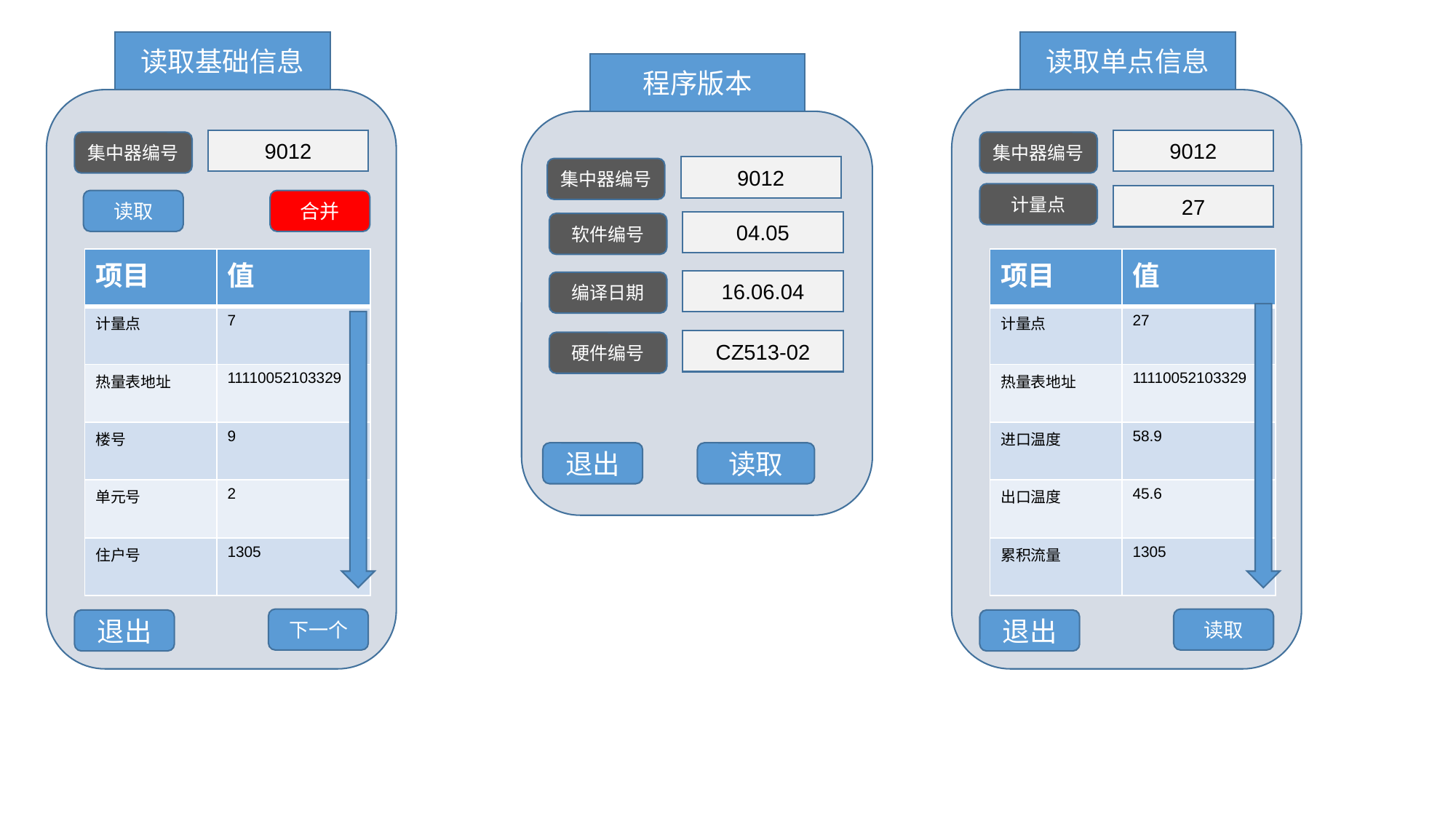

读取基础信息
读取单点信息
程序版本

9012
9012
集中器编号
集中器编号
9012
集中器编号
计量点
27
读取
合并
04.05
软件编号
| 项目 | 值 |
| --- | --- |
| 计量点 | 7 |
| 热量表地址 | 11110052103329 |
| 楼号 | 9 |
| 单元号 | 2 |
| 住户号 | 1305 |
| 项目 | 值 |
| --- | --- |
| 计量点 | 27 |
| 热量表地址 | 11110052103329 |
| 进口温度 | 58.9 |
| 出口温度 | 45.6 |
| 累积流量 | 1305 |
16.06.04
编译日期

CZ513-02
硬件编号
退出
读取
下一个
读取
退出
退出